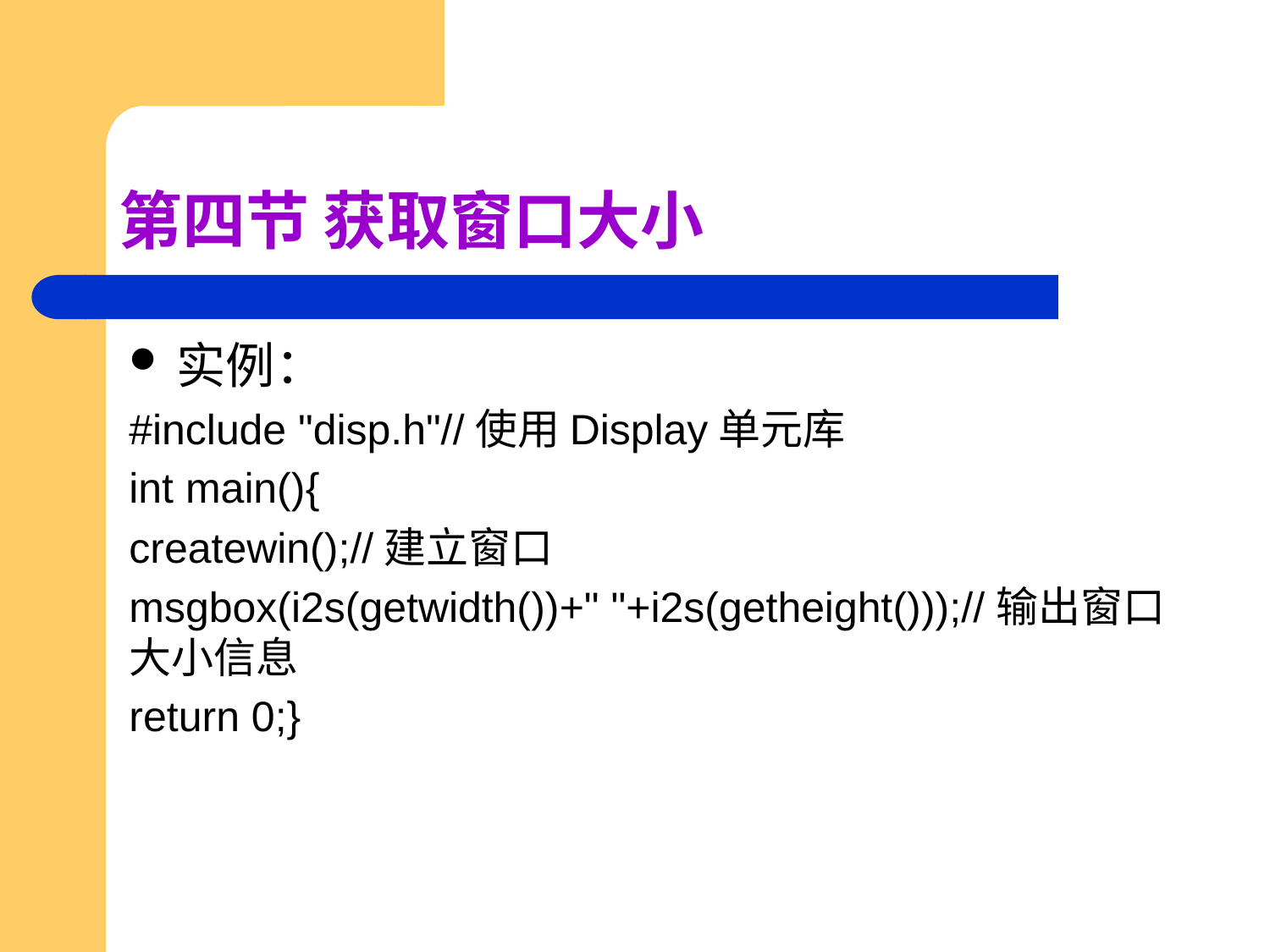

# 第四节 获取窗口大小
实例：
#include "disp.h"//使用Display单元库
int main(){
createwin();//建立窗口
msgbox(i2s(getwidth())+" "+i2s(getheight()));//输出窗口大小信息
return 0;}